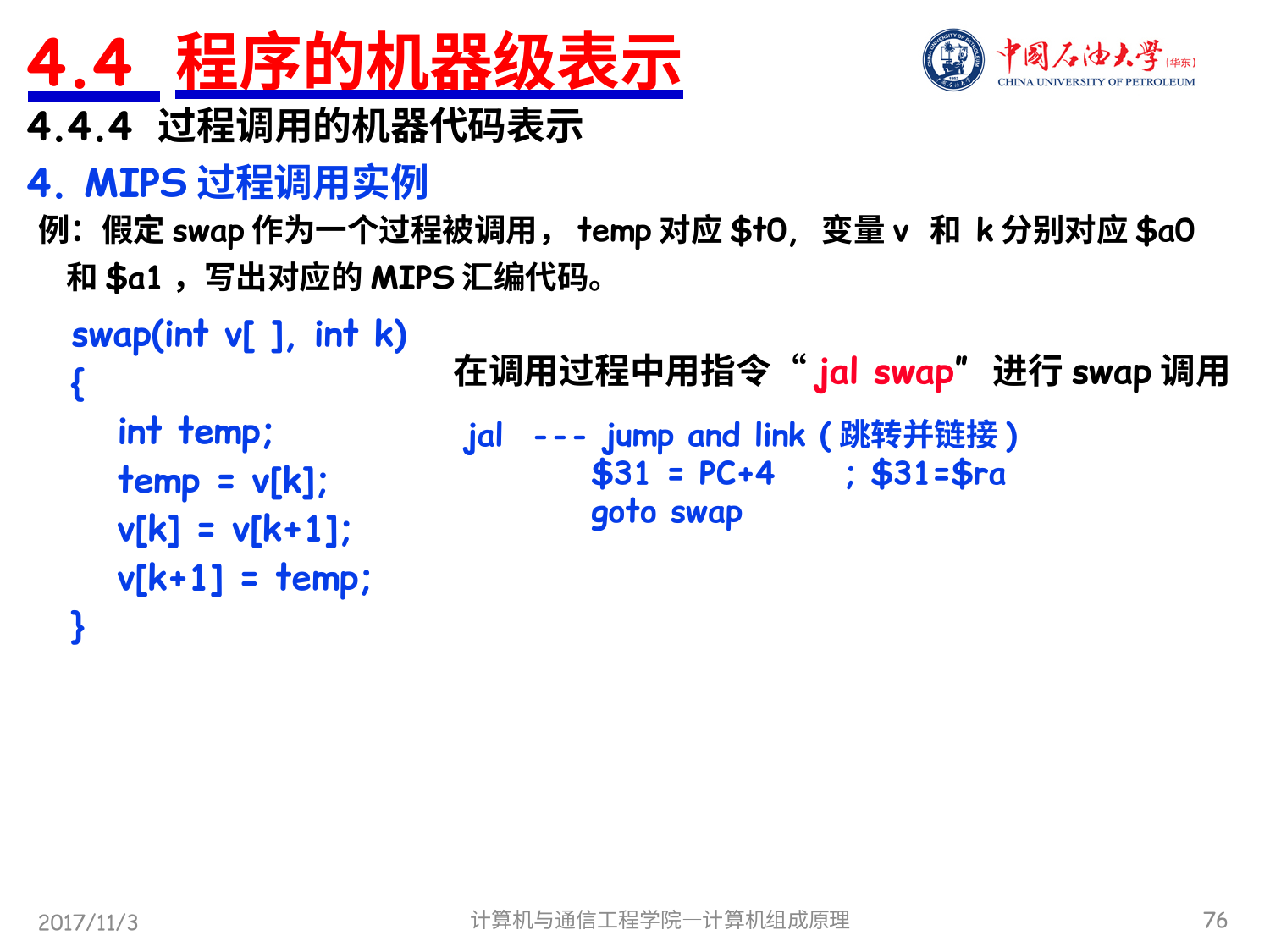

# 4.4 程序的机器级表示
4.4.4 过程调用的机器代码表示

4. MIPS过程调用实例
例：假定swap作为一个过程被调用，temp对应$t0, 变量v 和 k分别对应$a0和$a1，写出对应的MIPS汇编代码。
swap(int v[ ], int k)
{
   int temp;
   temp = v[k];
   v[k] = v[k+1];
   v[k+1] = temp;
}
在调用过程中用指令“jal swap” 进行swap调用
jal  --- jump and link (跳转并链接)
	$31 = PC+4     ; $31=$ra
	goto swap
计算机与通信工程学院—计算机组成原理
76
2017/11/3